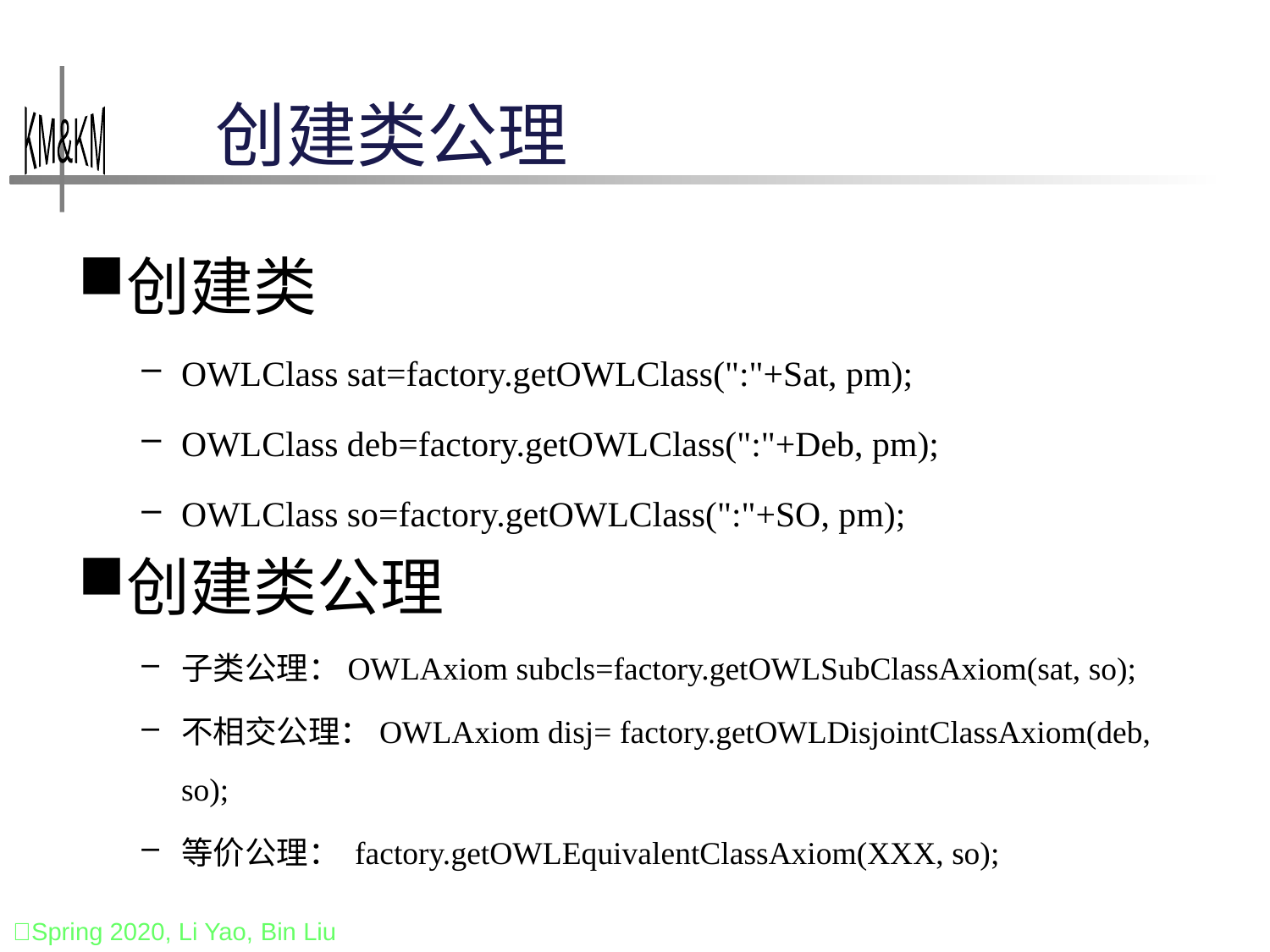

# 创建类公理
创建类
OWLClass sat=factory.getOWLClass(":"+Sat, pm);
OWLClass deb=factory.getOWLClass(":"+Deb, pm);
OWLClass so=factory.getOWLClass(":"+SO, pm);
创建类公理
子类公理：OWLAxiom subcls=factory.getOWLSubClassAxiom(sat, so);
不相交公理：OWLAxiom disj= factory.getOWLDisjointClassAxiom(deb, so);
等价公理： factory.getOWLEquivalentClassAxiom(XXX, so);